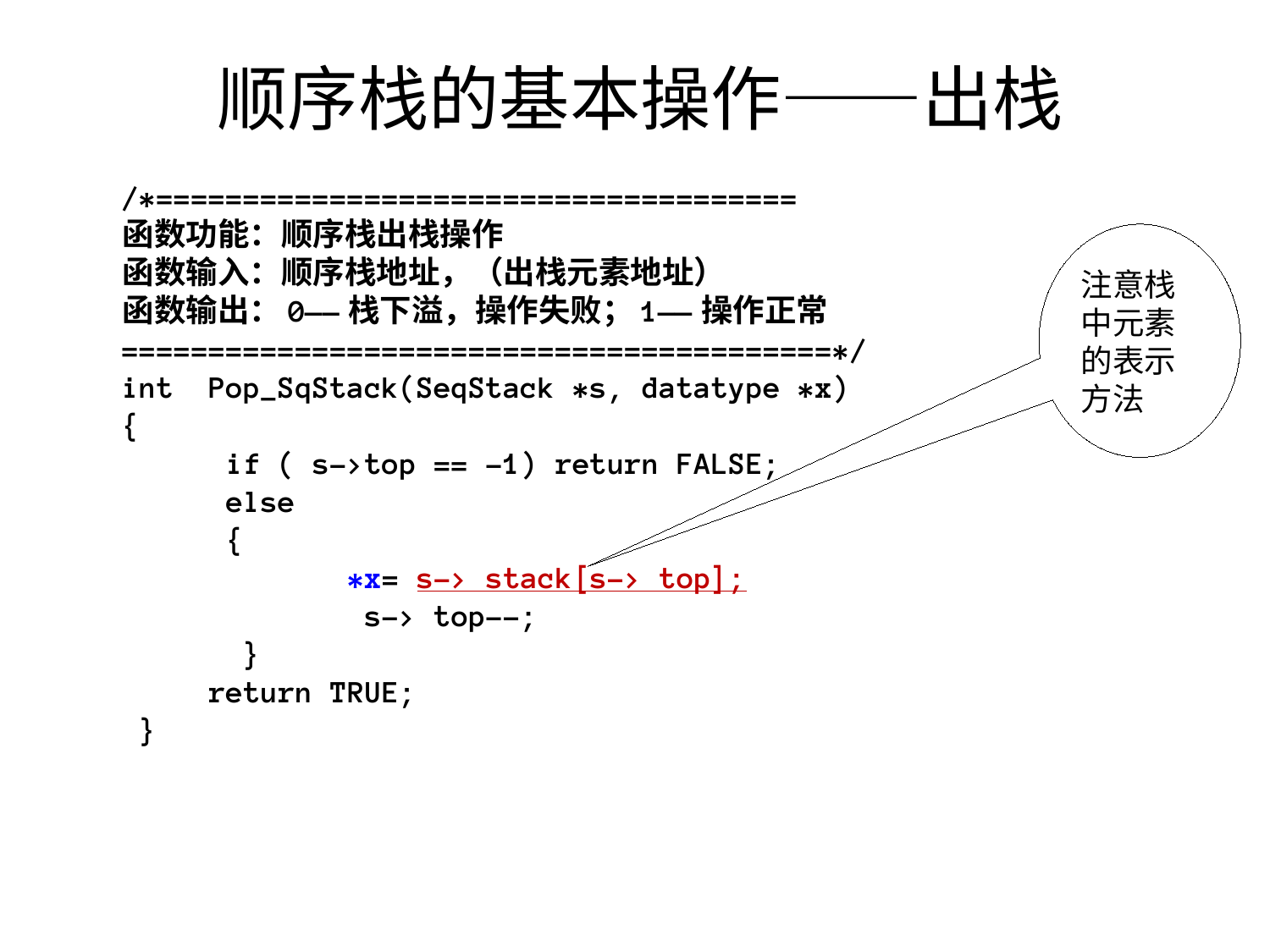

# 顺序栈的基本操作——出栈
/*=====================================
函数功能：顺序栈出栈操作
函数输入：顺序栈地址，（出栈元素地址）
函数输出：0——栈下溢，操作失败；1——操作正常
=========================================*/
int  Pop_SqStack(SeqStack *s, datatype *x)
{
      if ( s->top == -1) return FALSE;
      else
      {
             *x= s-> stack[s-> top];
              s-> top--;
       }
     return TRUE;
 }

注意栈中元素的表示方法
36